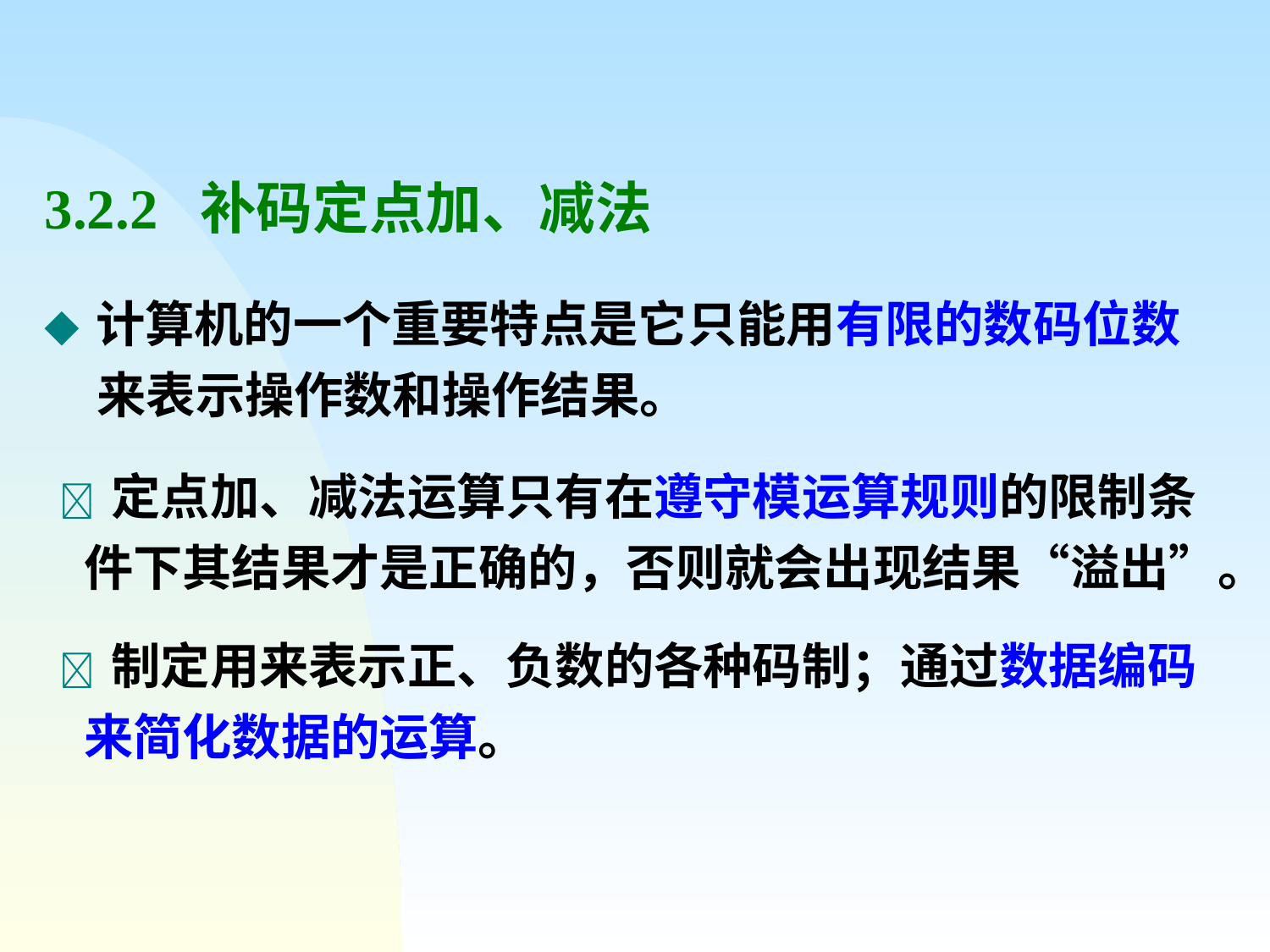

# 3.2.2  补码定点加、减法
◆ 计算机的一个重要特点是它只能用有限的数码位数来表示操作数和操作结果。
  • 定点加、减法运算只有在遵守模运算规则的限制条件下其结果才是正确的，否则就会出现结果“溢出”。
  • 制定用来表示正、负数的各种码制；通过数据编码来简化数据的运算。
51